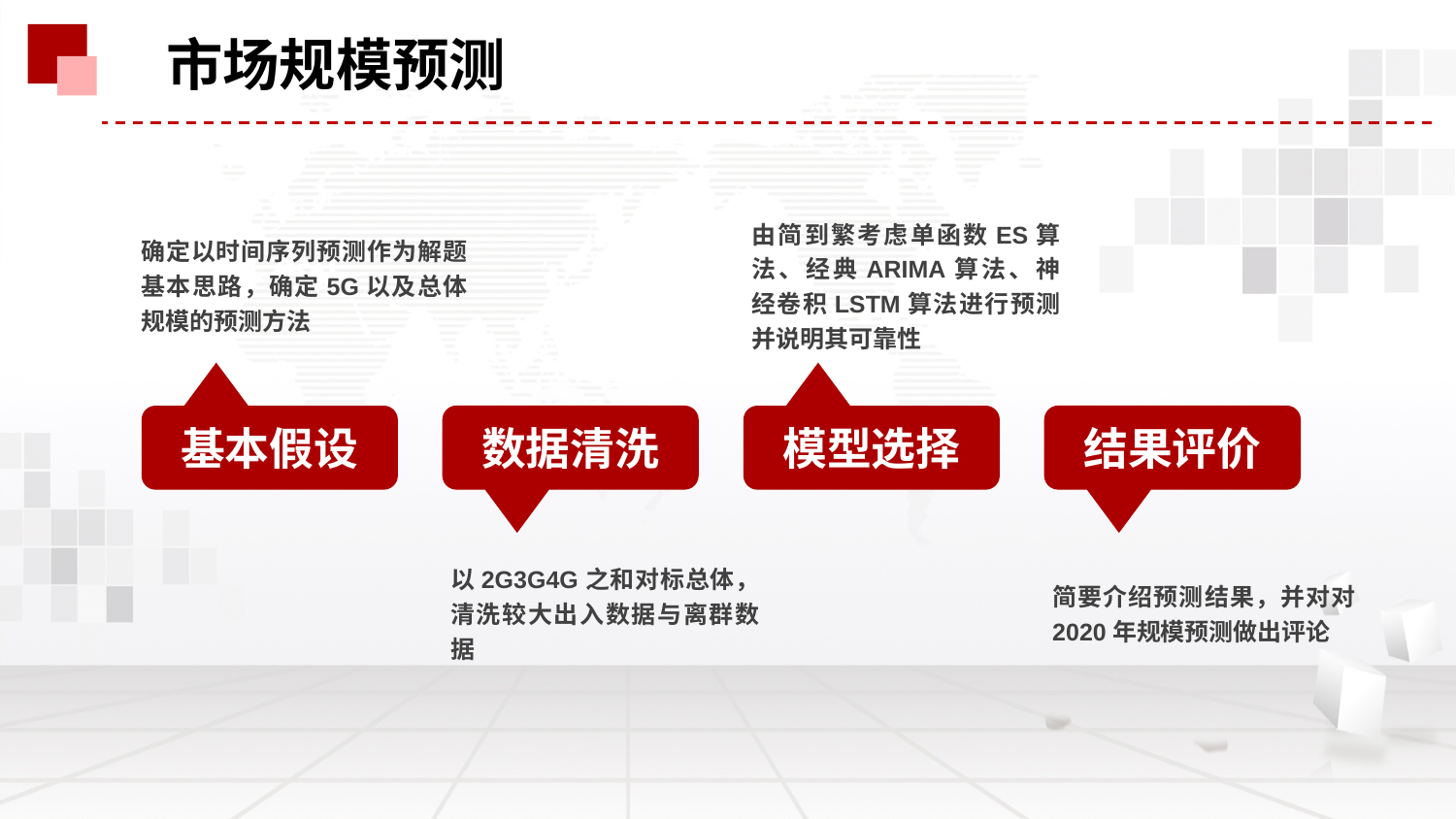

市场规模预测
确定以时间序列预测作为解题基本思路，确定5G以及总体规模的预测方法
由简到繁考虑单函数ES算法、经典ARIMA算法、神经卷积LSTM算法进行预测并说明其可靠性
基本假设
模型选择
数据清洗
结果评价
以2G3G4G之和对标总体，清洗较大出入数据与离群数据
简要介绍预测结果，并对对2020年规模预测做出评论